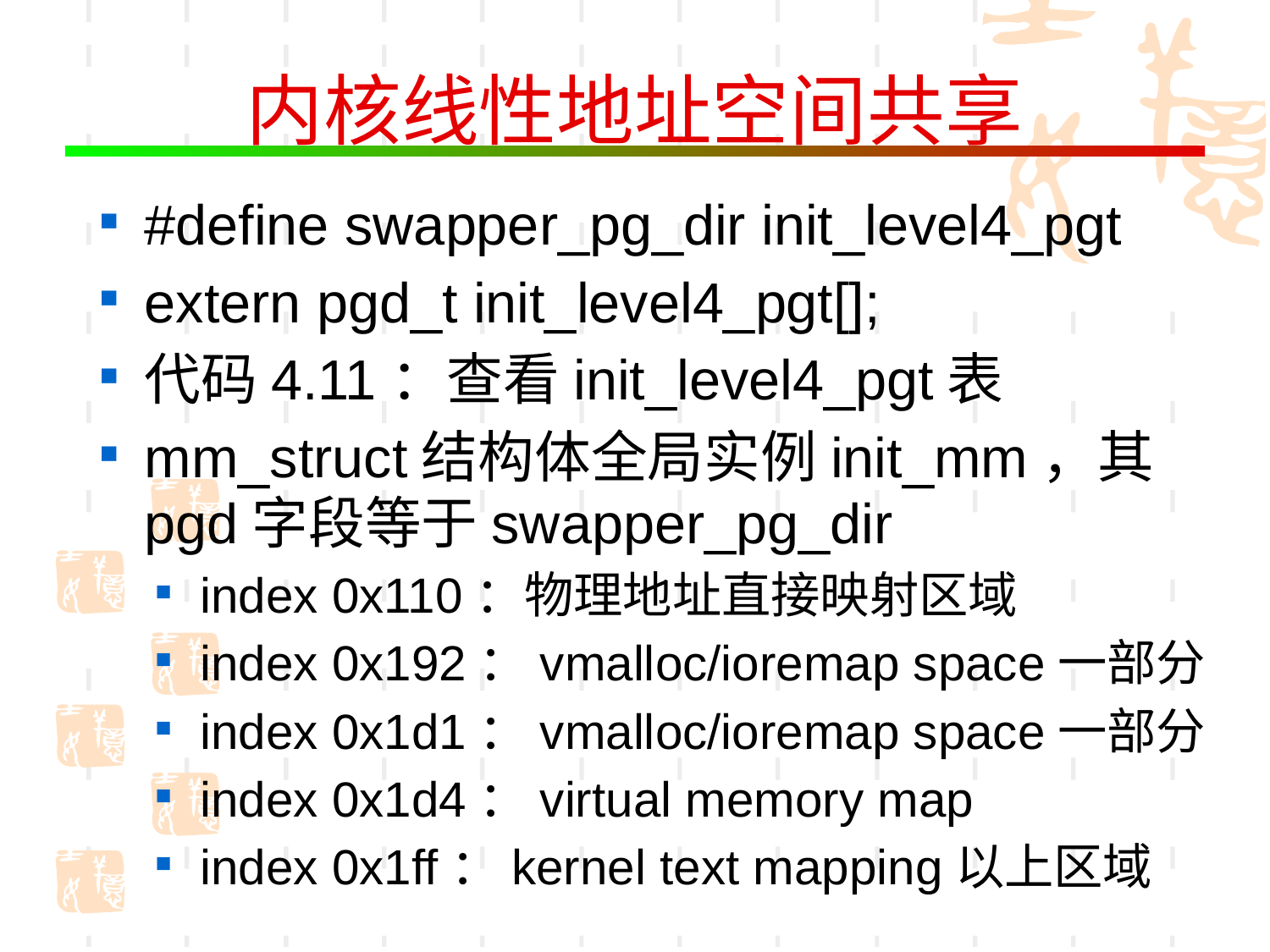

# 内核线性地址空间共享
#define swapper_pg_dir init_level4_pgt
extern pgd_t init_level4_pgt[];
代码4.11：查看init_level4_pgt表
mm_struct结构体全局实例init_mm，其pgd字段等于swapper_pg_dir
index 0x110：物理地址直接映射区域
index 0x192：vmalloc/ioremap space一部分
index 0x1d1：vmalloc/ioremap space一部分
index 0x1d4：virtual memory map
index 0x1ff：kernel text mapping以上区域